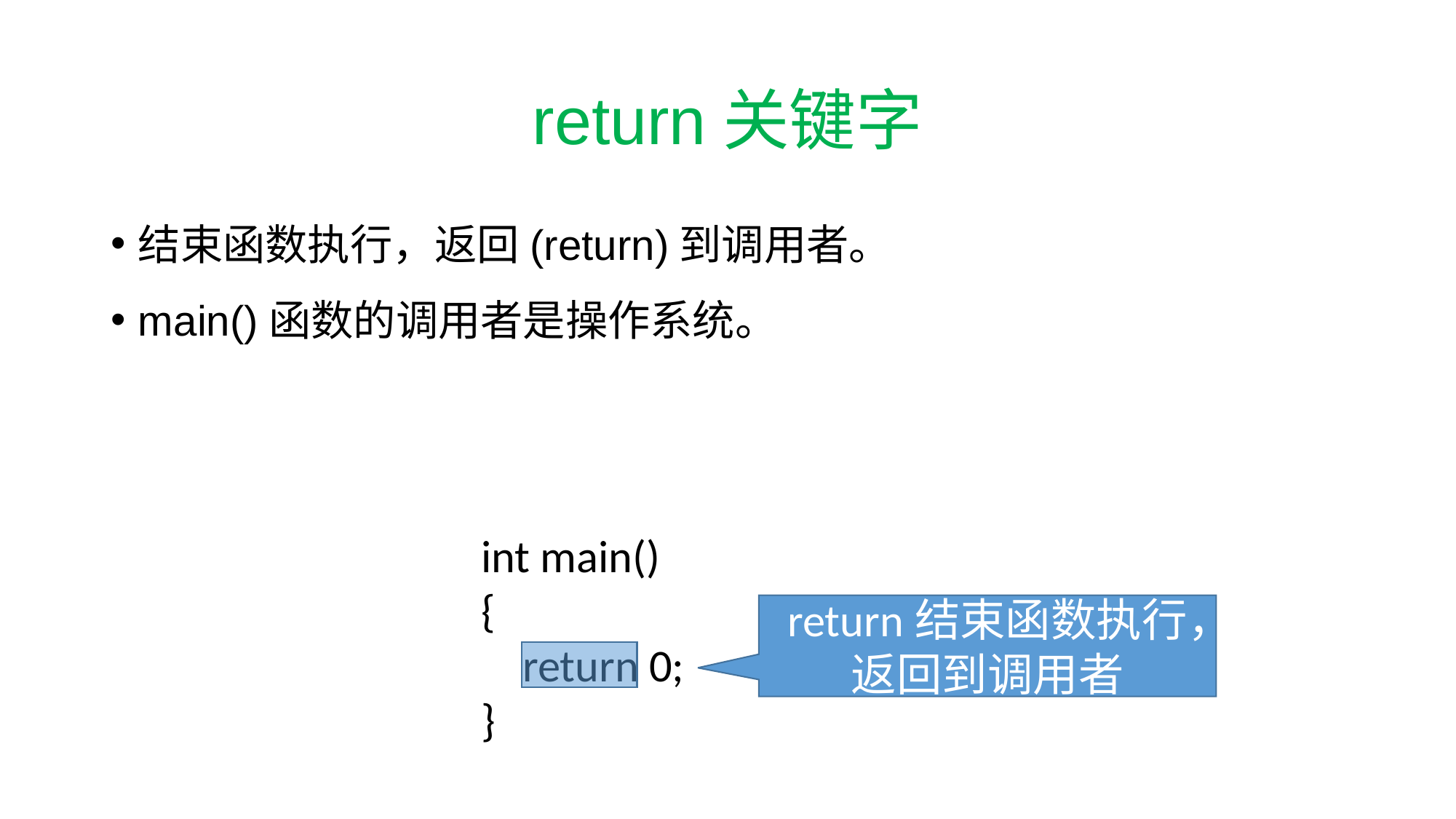

# return关键字
结束函数执行，返回(return)到调用者。
main()函数的调用者是操作系统。
int main()
{
    return 0;
}
return结束函数执行，返回到调用者